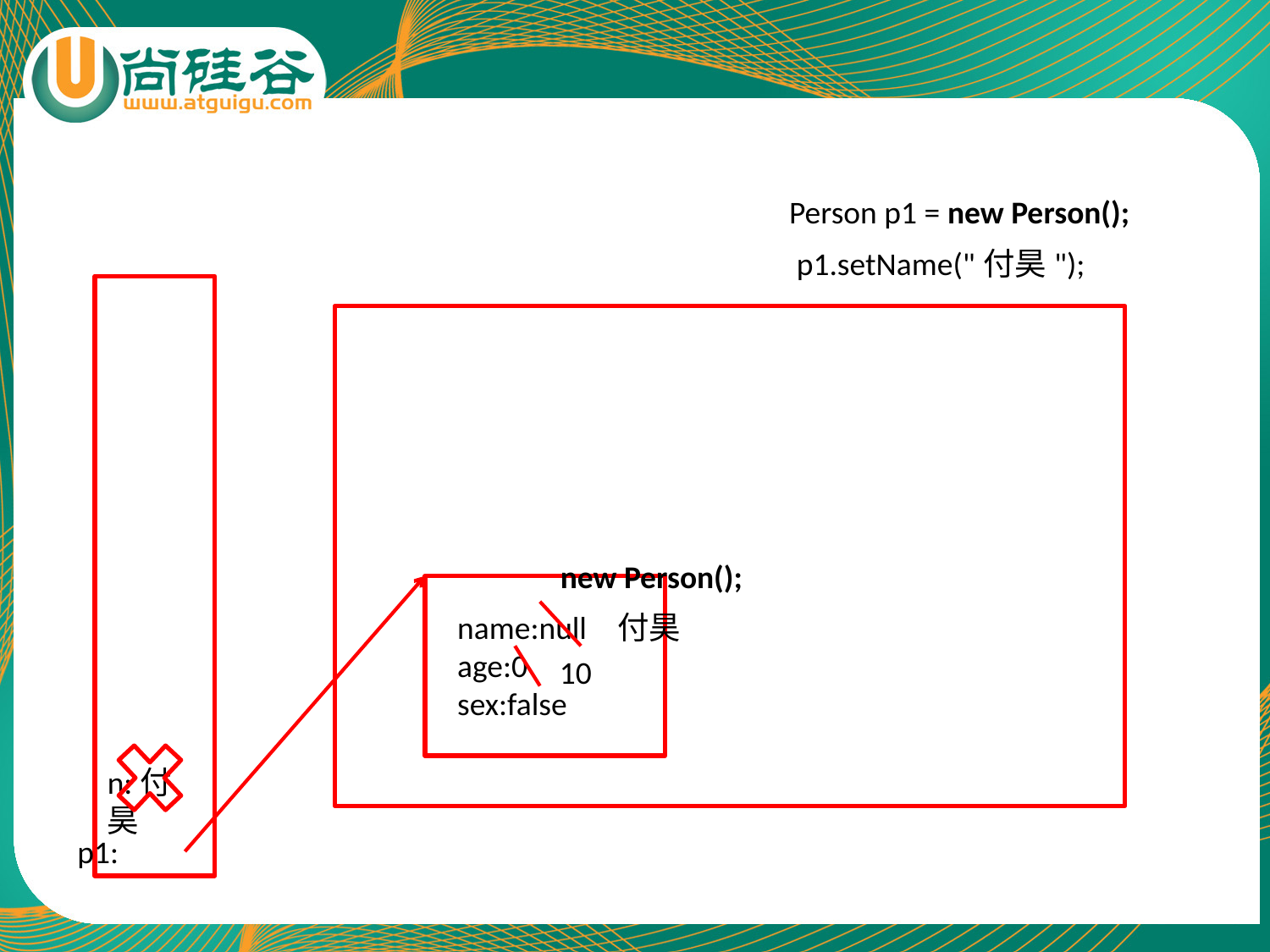

Person p1 = new Person();
p1.setName("付昊");

new Person();

name:null
age:0
sex:false
付昊
10

n:付昊
p1: